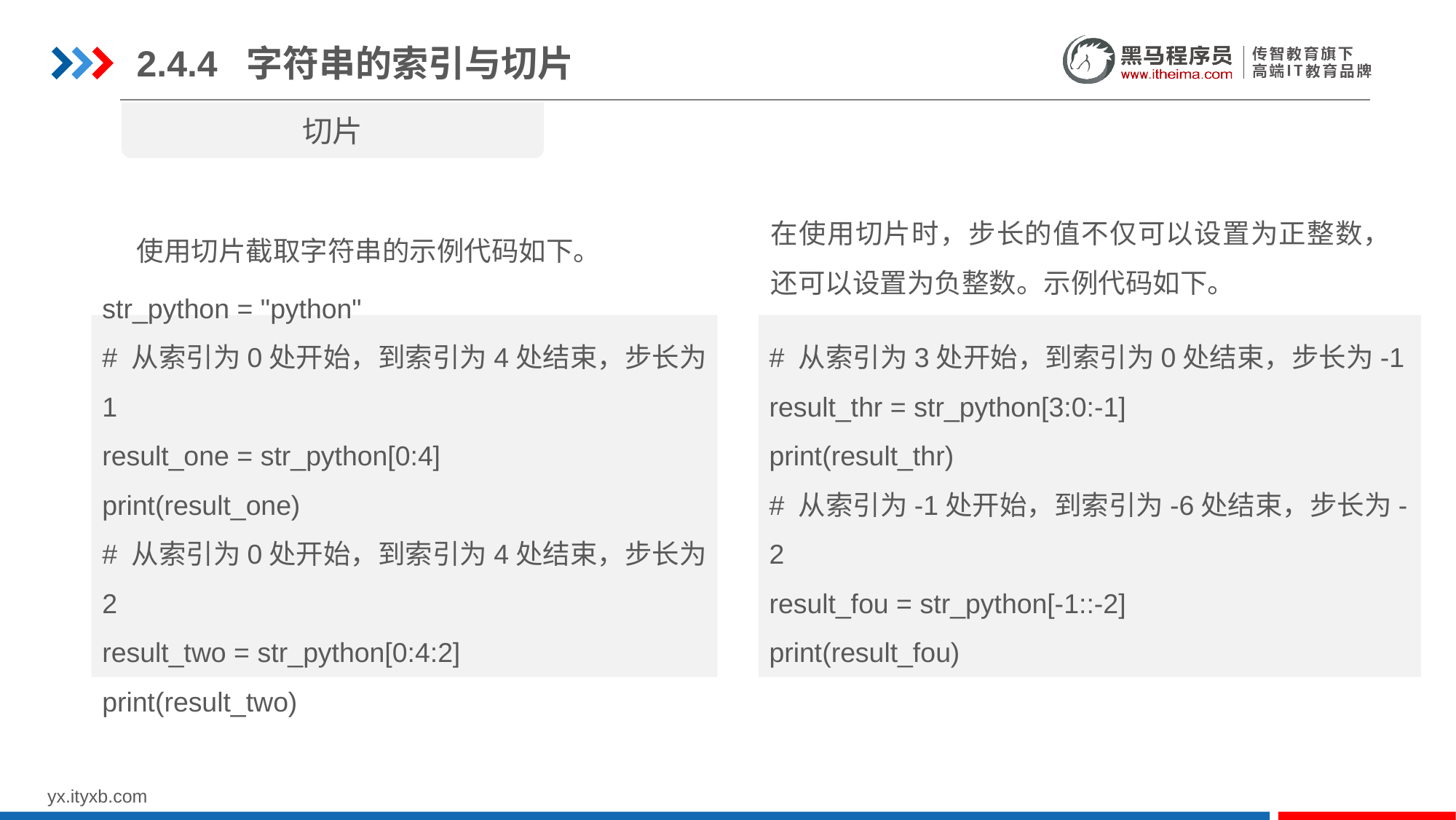

2.4.4  字符串的索引与切片

切片
在使用切片时，步长的值不仅可以设置为正整数，还可以设置为负整数。示例代码如下。
使用切片截取字符串的示例代码如下。
str_python = "python"
# 从索引为0处开始，到索引为4处结束，步长为1
result_one = str_python[0:4]
print(result_one)
# 从索引为0处开始，到索引为4处结束，步长为2
result_two = str_python[0:4:2]
print(result_two)
# 从索引为3处开始，到索引为0处结束，步长为-1
result_thr = str_python[3:0:-1]
print(result_thr)
# 从索引为-1处开始，到索引为-6处结束，步长为-2
result_fou = str_python[-1::-2]
print(result_fou)